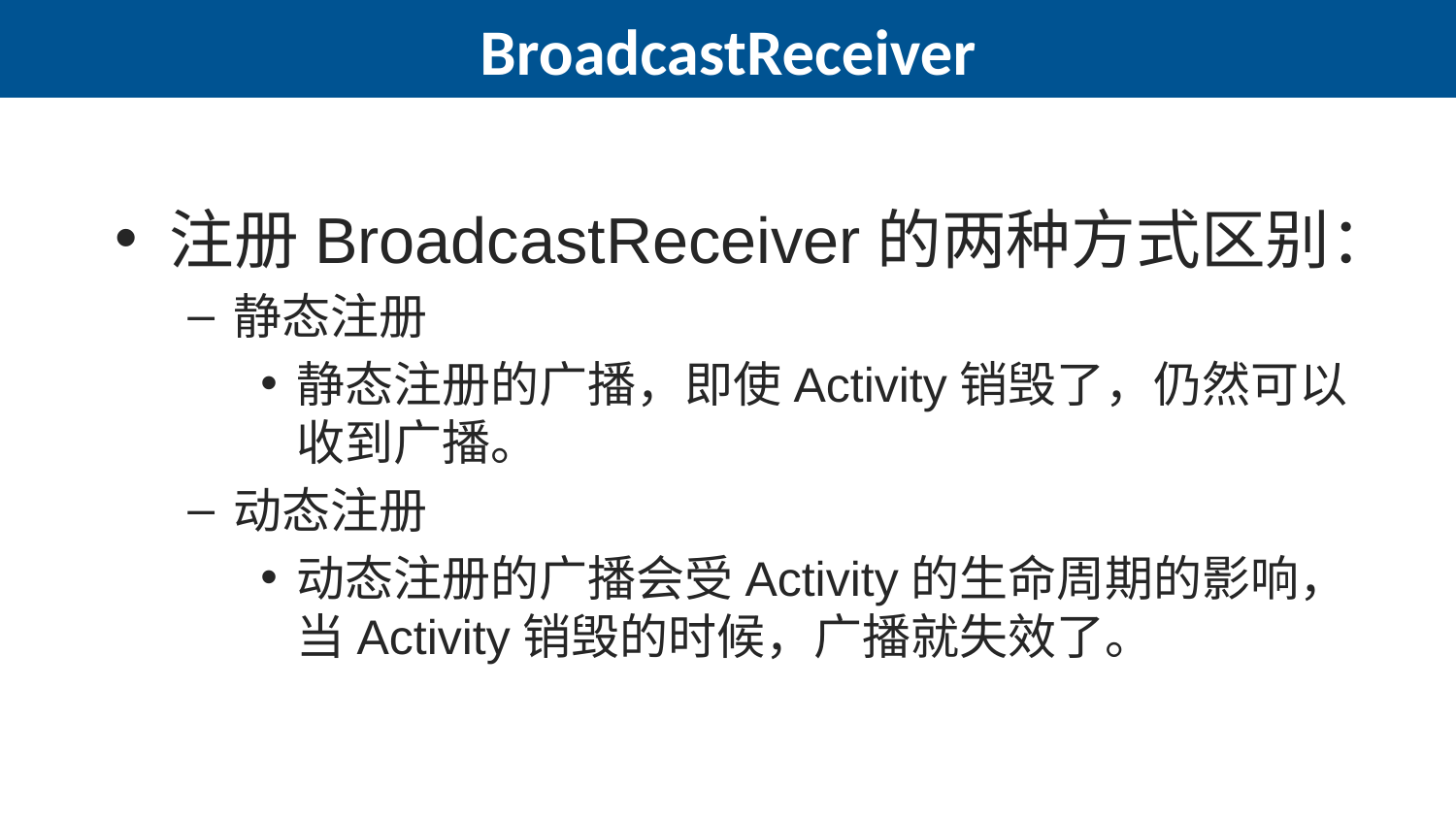

# BroadcastReceiver
注册BroadcastReceiver的两种方式区别：
静态注册
静态注册的广播，即使Activity销毁了，仍然可以收到广播。
动态注册
动态注册的广播会受Activity的生命周期的影响， 当Activity销毁的时候，广播就失效了。